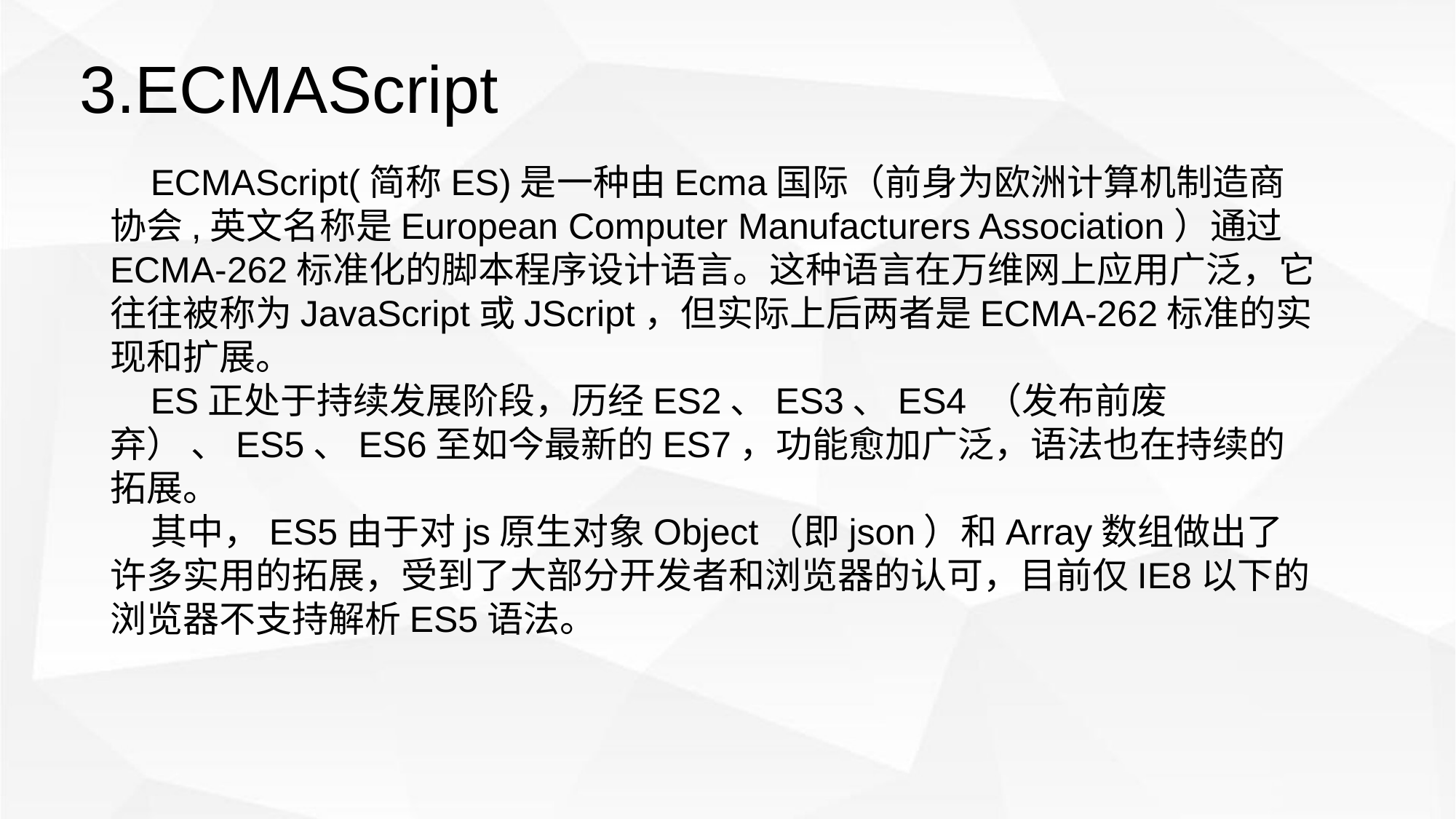

3.ECMAScript
    ECMAScript(简称ES)是一种由Ecma国际（前身为欧洲计算机制造商协会,英文名称是European Computer Manufacturers Association）通过ECMA-262标准化的脚本程序设计语言。这种语言在万维网上应用广泛，它往往被称为JavaScript或JScript，但实际上后两者是ECMA-262标准的实现和扩展。
    ES正处于持续发展阶段，历经ES2、ES3、ES4 （发布前废弃） 、ES5、ES6至如今最新的ES7，功能愈加广泛，语法也在持续的拓展。
    其中，ES5由于对js原生对象Object（即json）和Array数组做出了许多实用的拓展，受到了大部分开发者和浏览器的认可，目前仅IE8以下的浏览器不支持解析ES5语法。